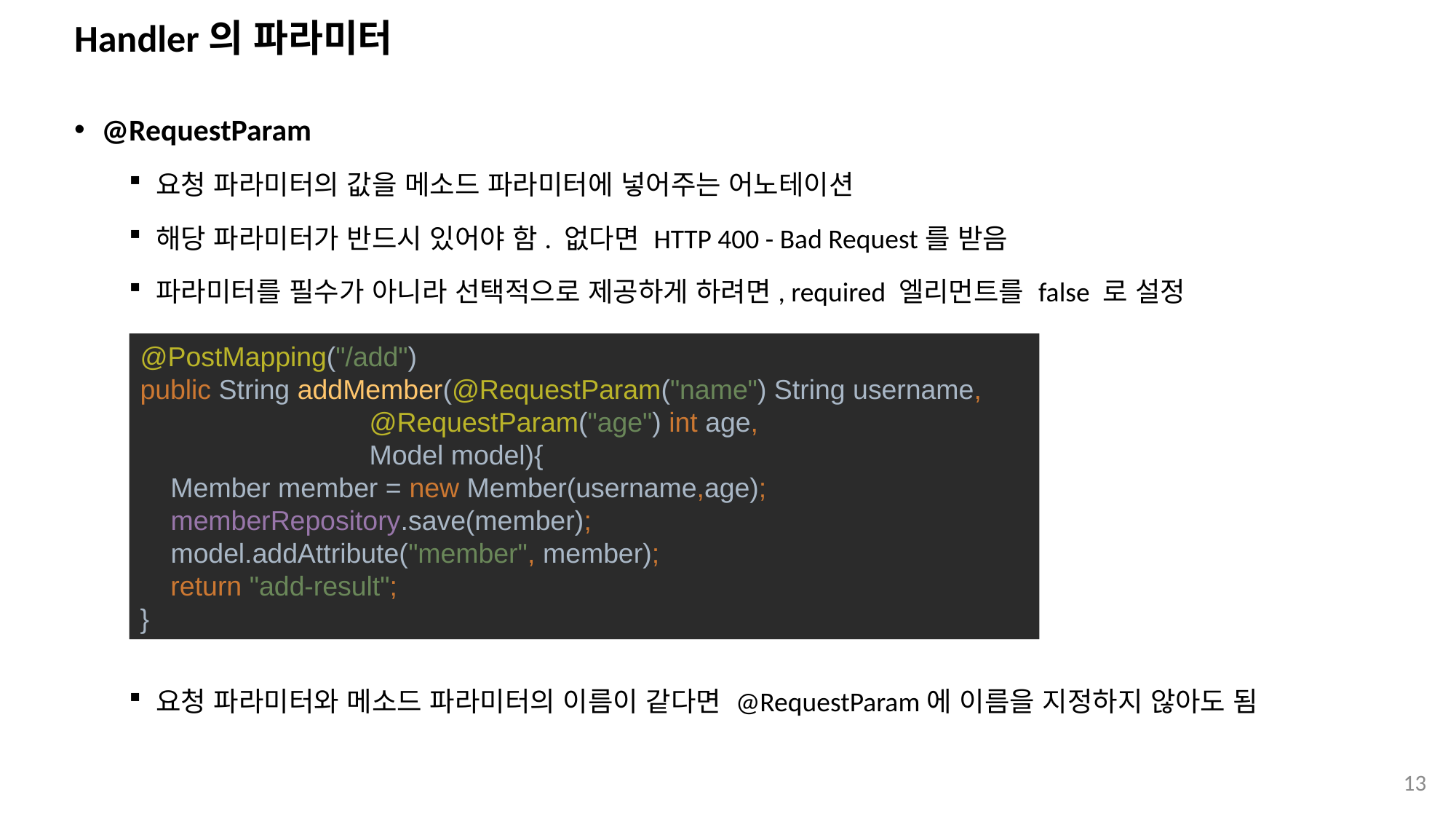

# Handler의 파라미터
@RequestParam
요청 파라미터의 값을 메소드 파라미터에 넣어주는 어노테이션
해당 파라미터가 반드시 있어야 함. 없다면 HTTP 400 - Bad Request를 받음
파라미터를 필수가 아니라 선택적으로 제공하게 하려면, required 엘리먼트를 false 로 설정

요청 파라미터와 메소드 파라미터의 이름이 같다면 @RequestParam에 이름을 지정하지 않아도 됨

@PostMapping("/add")
public String addMember(@RequestParam("name") String username,
                              @RequestParam("age") int age,
                              Model model){
    Member member = new Member(username,age);
    memberRepository.save(member);
    model.addAttribute("member", member);
    return "add-result";
}
13